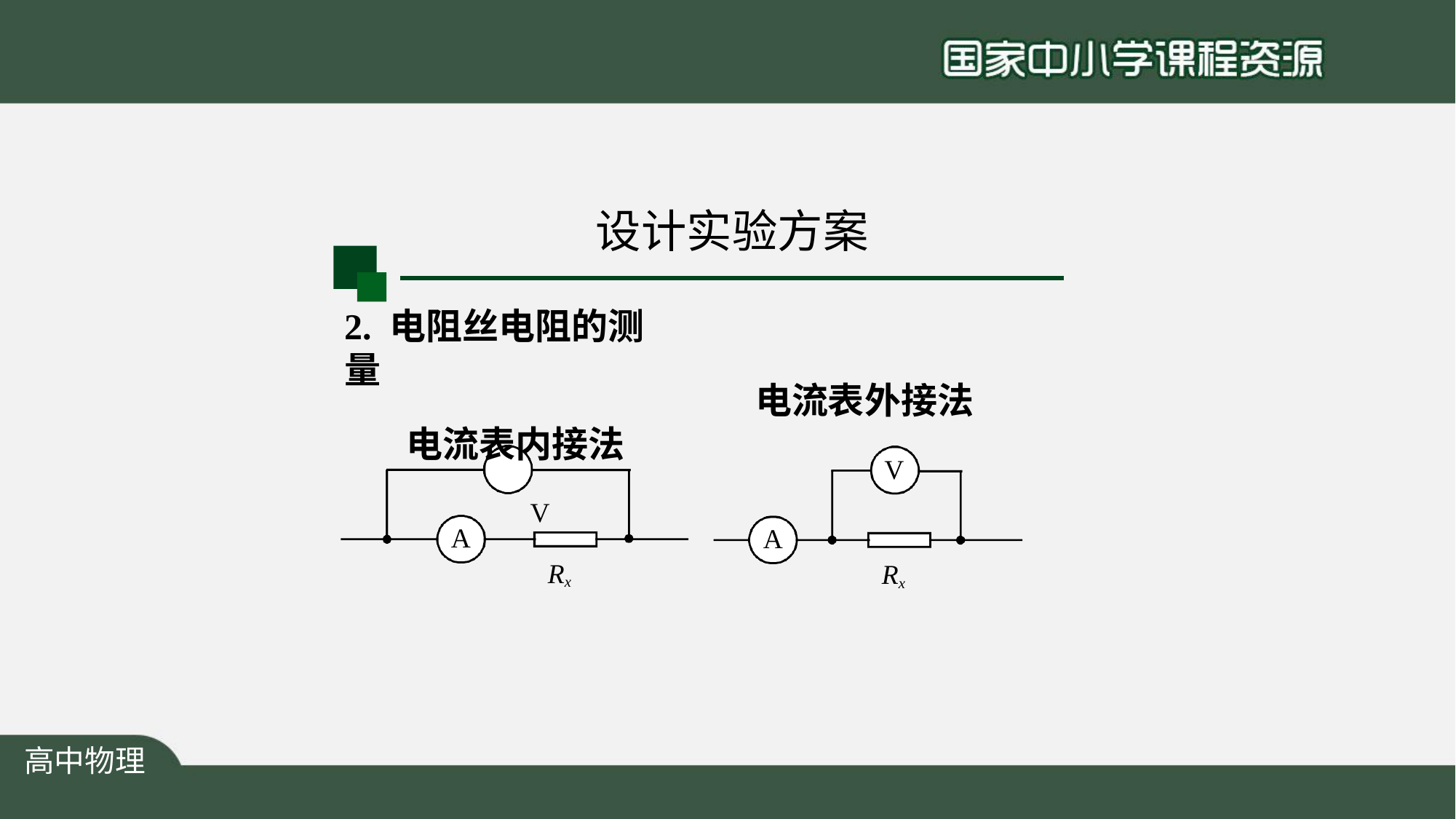

# 设计实验方案

2. 电阻丝电阻的测量
电流表内接法
V
电流表外接法
V

A
A
Rx
Rx
高中物理